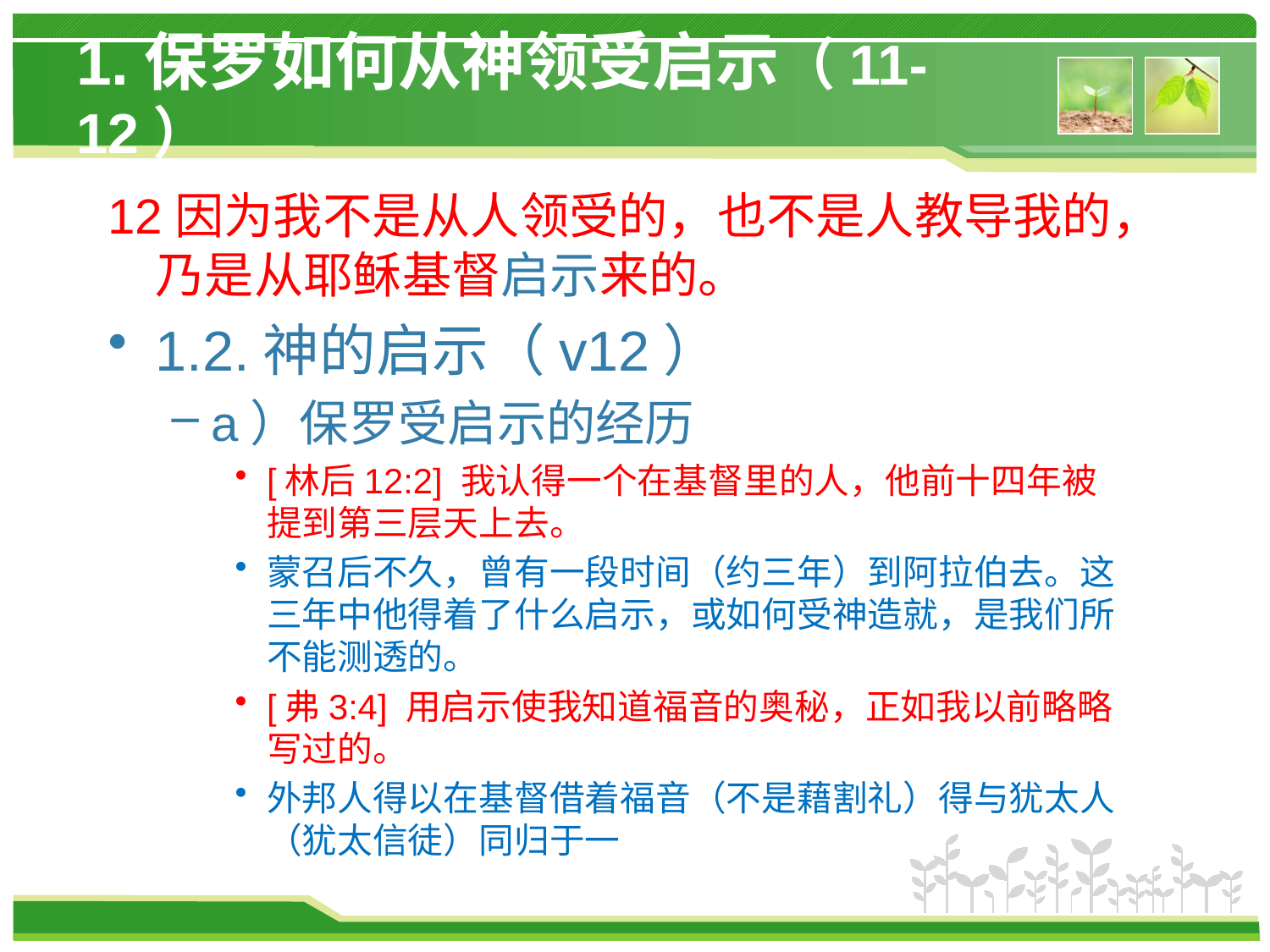

# 1.保罗如何从神领受启示（11-12）
12因为我不是从人领受的，也不是人教导我的，乃是从耶稣基督启示来的。
1.2.神的启示（v12）
a）保罗受启示的经历
[林后12:2] 我认得一个在基督里的人，他前十四年被提到第三层天上去。
蒙召后不久，曾有一段时间（约三年）到阿拉伯去。这三年中他得着了什么启示，或如何受神造就，是我们所不能测透的。
[弗3:4] 用启示使我知道福音的奥秘，正如我以前略略写过的。
外邦人得以在基督借着福音（不是藉割礼）得与犹太人（犹太信徒）同归于一